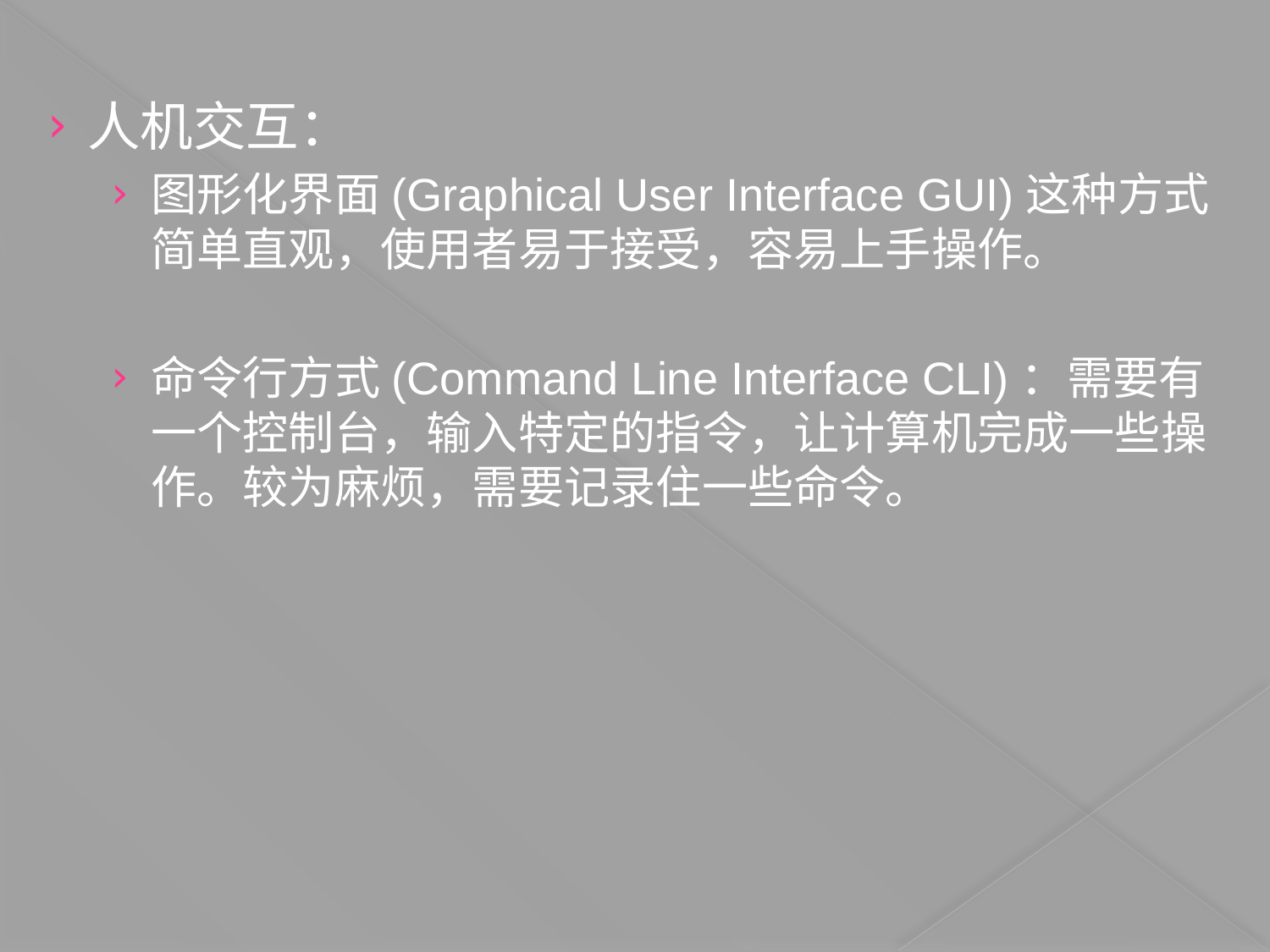

人机交互：
图形化界面(Graphical User Interface GUI)这种方式简单直观，使用者易于接受，容易上手操作。

命令行方式(Command Line Interface CLI)：需要有一个控制台，输入特定的指令，让计算机完成一些操作。较为麻烦，需要记录住一些命令。